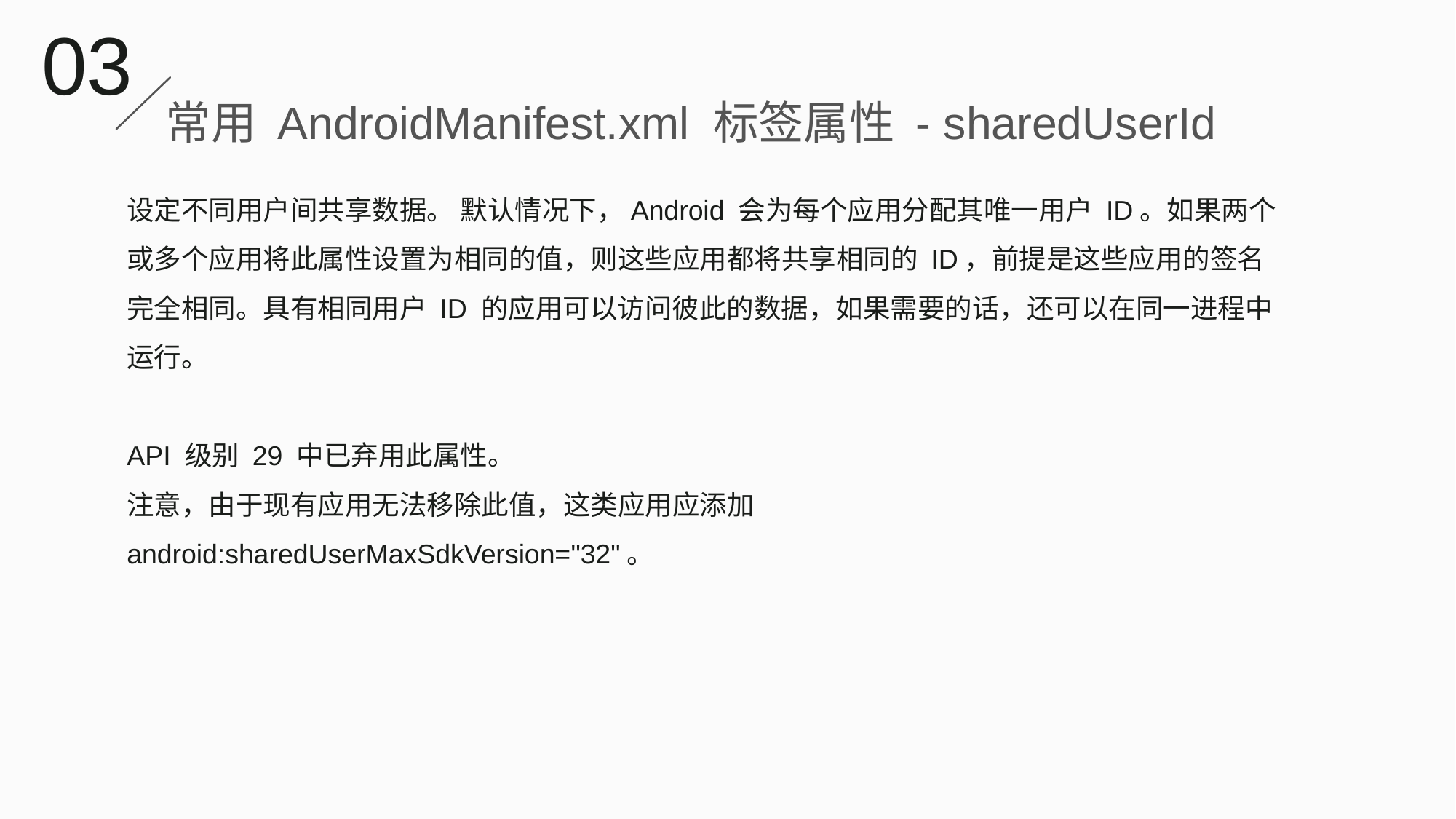

03
常用 AndroidManifest.xml 标签属性 - sharedUserId
设定不同用户间共享数据。 默认情况下，Android 会为每个应用分配其唯一用户 ID。如果两个或多个应用将此属性设置为相同的值，则这些应用都将共享相同的 ID，前提是这些应用的签名完全相同。具有相同用户 ID 的应用可以访问彼此的数据，如果需要的话，还可以在同一进程中运行。

API 级别 29 中已弃用此属性。
注意，由于现有应用无法移除此值，这类应用应添加 android:sharedUserMaxSdkVersion="32"。